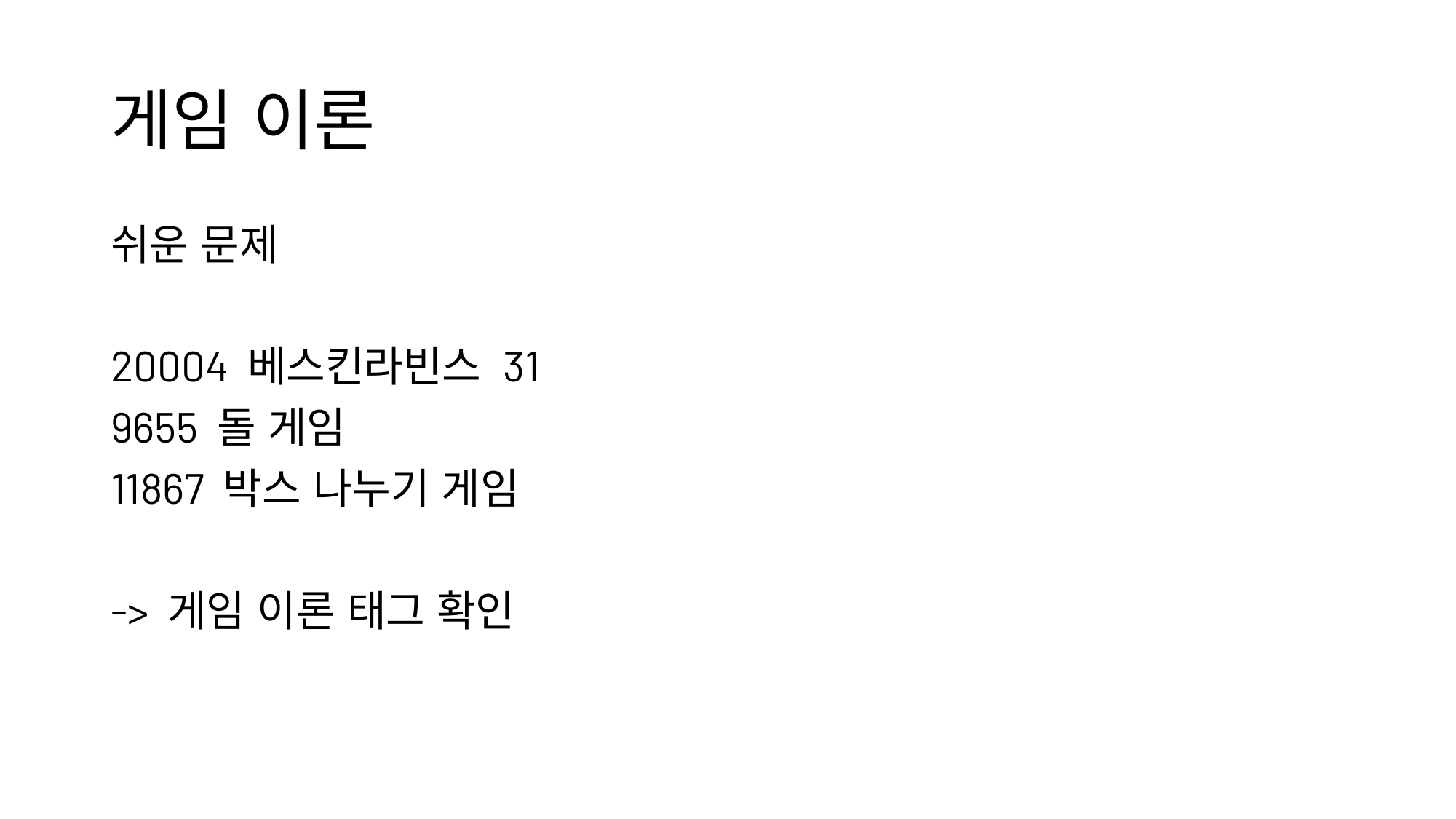

# 게임 이론
쉬운 문제

20004 베스킨라빈스 31
9655 돌 게임
11867 박스 나누기 게임

-> 게임 이론 태그 확인